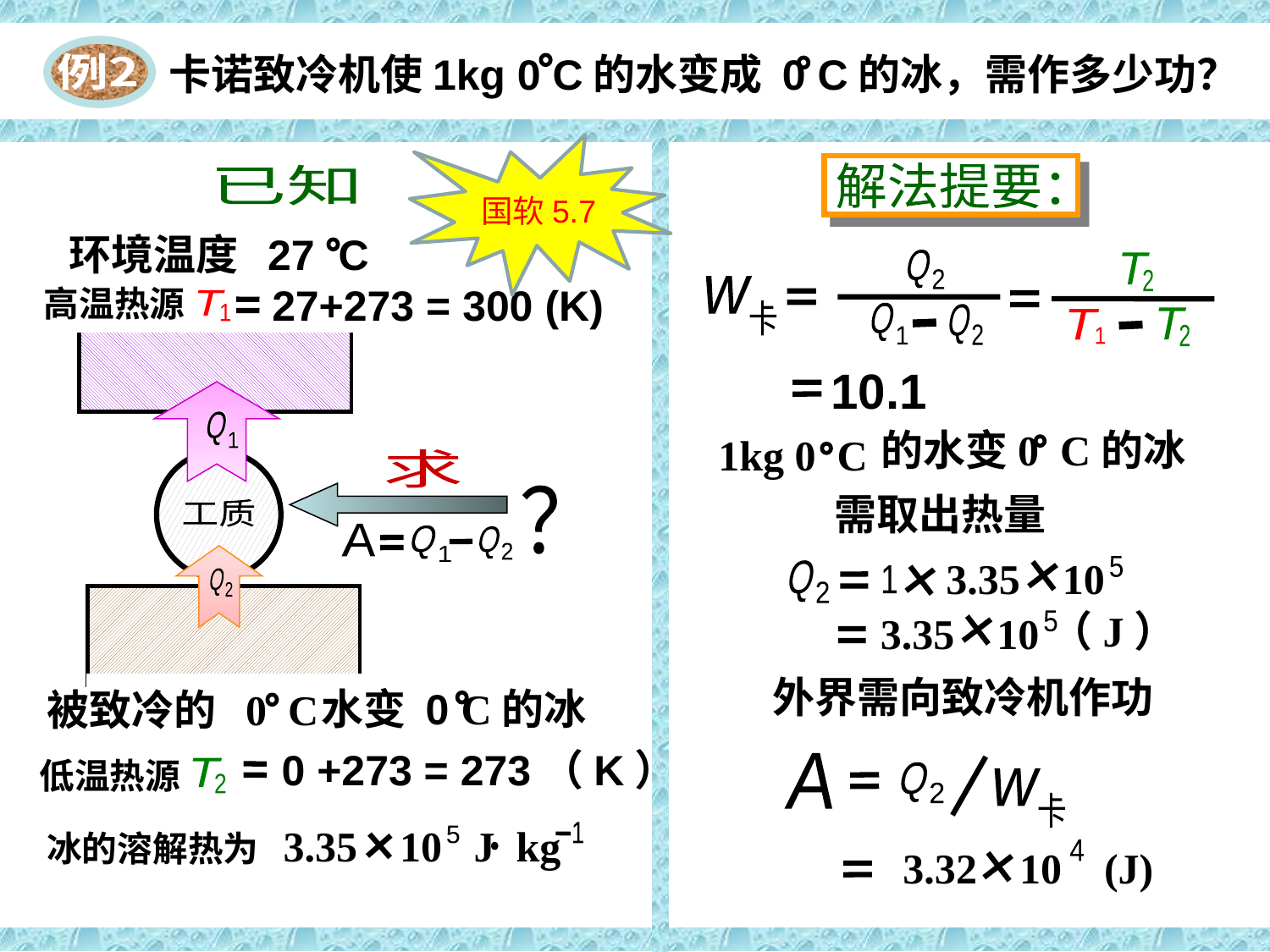

例

例2
卡诺致冷机使1kg 0 C的水变成 0 C的冰，需作多少功？

国软5.7

解法提要：
Q
2
T
2
w
卡

Q
1
Q
2
T
2
T
1

10.1

已知
环境温度  27  C

27+273 = 300 (K)
高温热源
T
1

Q
1
Q
1

工质
工质

Q
2
Q
2

被致冷的  0  C

低温热源

T
2
冰的溶解热为  3.35    10   J  kg
1

5

水变 0 C的冰
 0 +273 = 273（K）
的水变0  C的冰

1kg 0  C

需取出热量
3.35    10
5

Q
2
1

（J）
3.35    10
5

求

？
A
Q
1
Q
2

外界需向致冷机作功
A

Q
2
w
卡

3.32    10    (J)
4